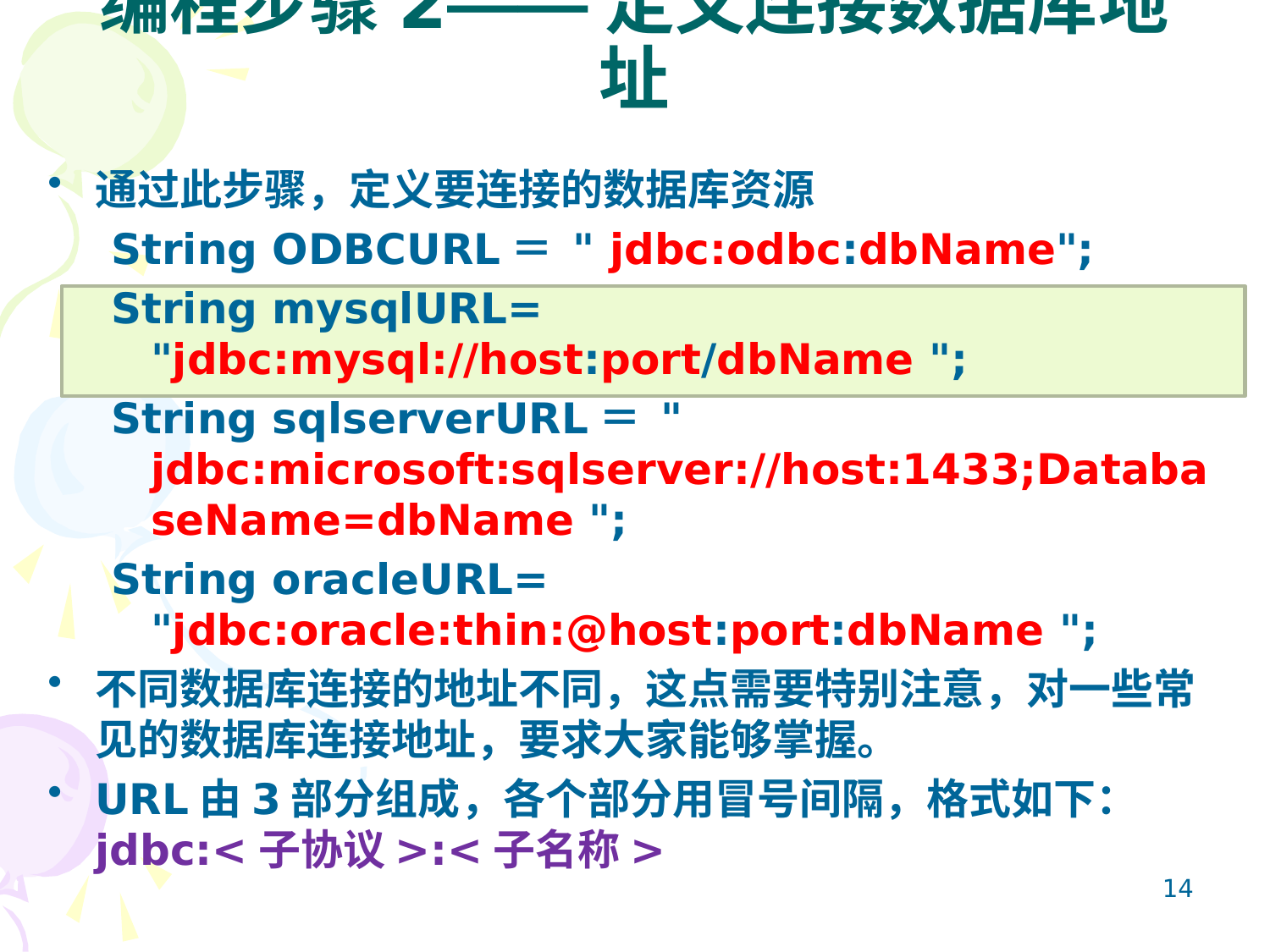

# 编程步骤2——定义连接数据库地址
通过此步骤，定义要连接的数据库资源
String ODBCURL＝ " jdbc:odbc:dbName";
String mysqlURL= "jdbc:mysql://host:port/dbName ";
String sqlserverURL＝ " jdbc:microsoft:sqlserver://host:1433;DatabaseName=dbName ";
String oracleURL= "jdbc:oracle:thin:@host:port:dbName ";
不同数据库连接的地址不同，这点需要特别注意，对一些常见的数据库连接地址，要求大家能够掌握。
URL由3部分组成，各个部分用冒号间隔，格式如下：jdbc:<子协议>:<子名称>

14